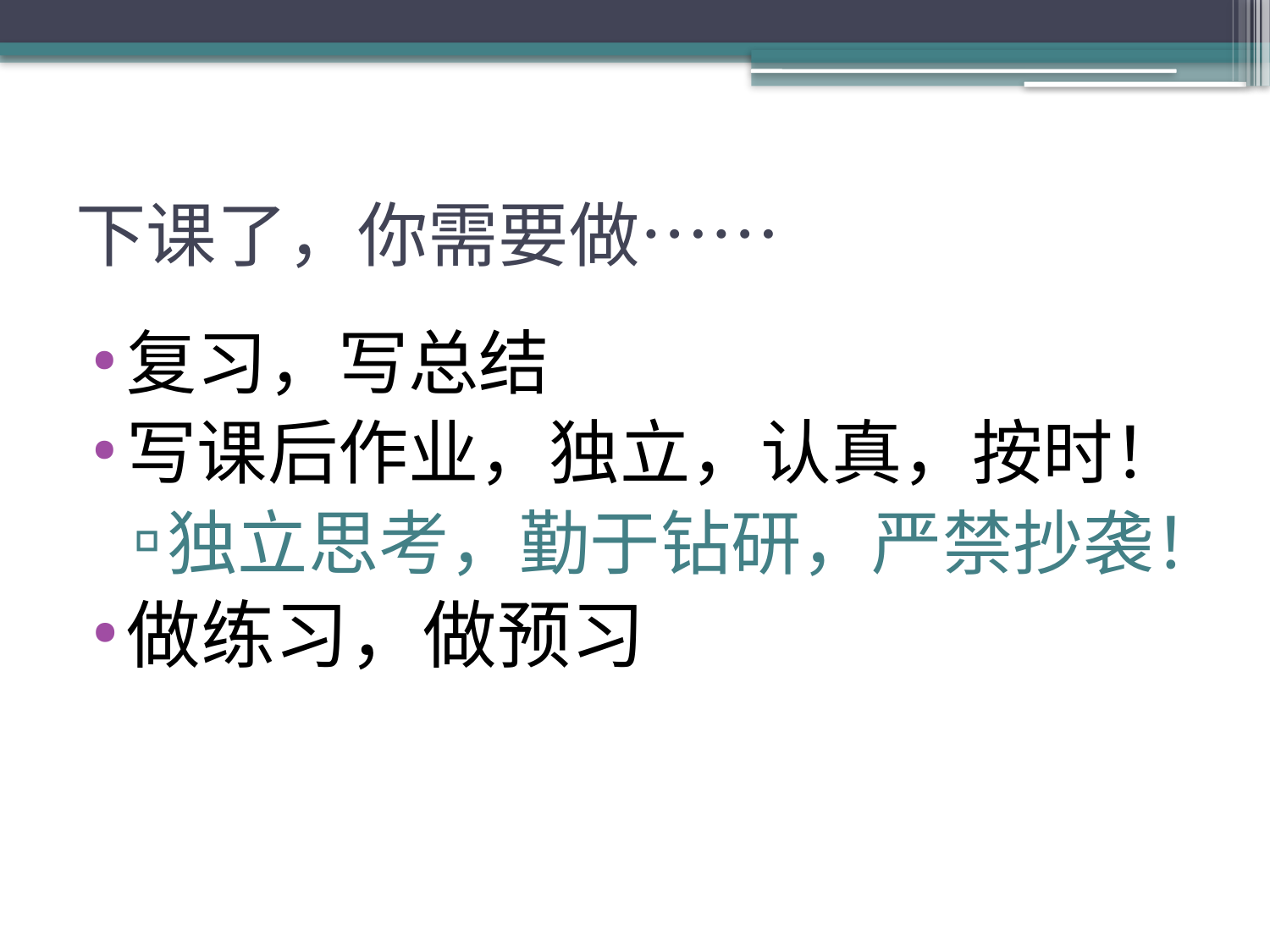

# 下课了，你需要做……
复习，写总结
写课后作业，独立，认真，按时！
独立思考，勤于钻研，严禁抄袭！
做练习，做预习